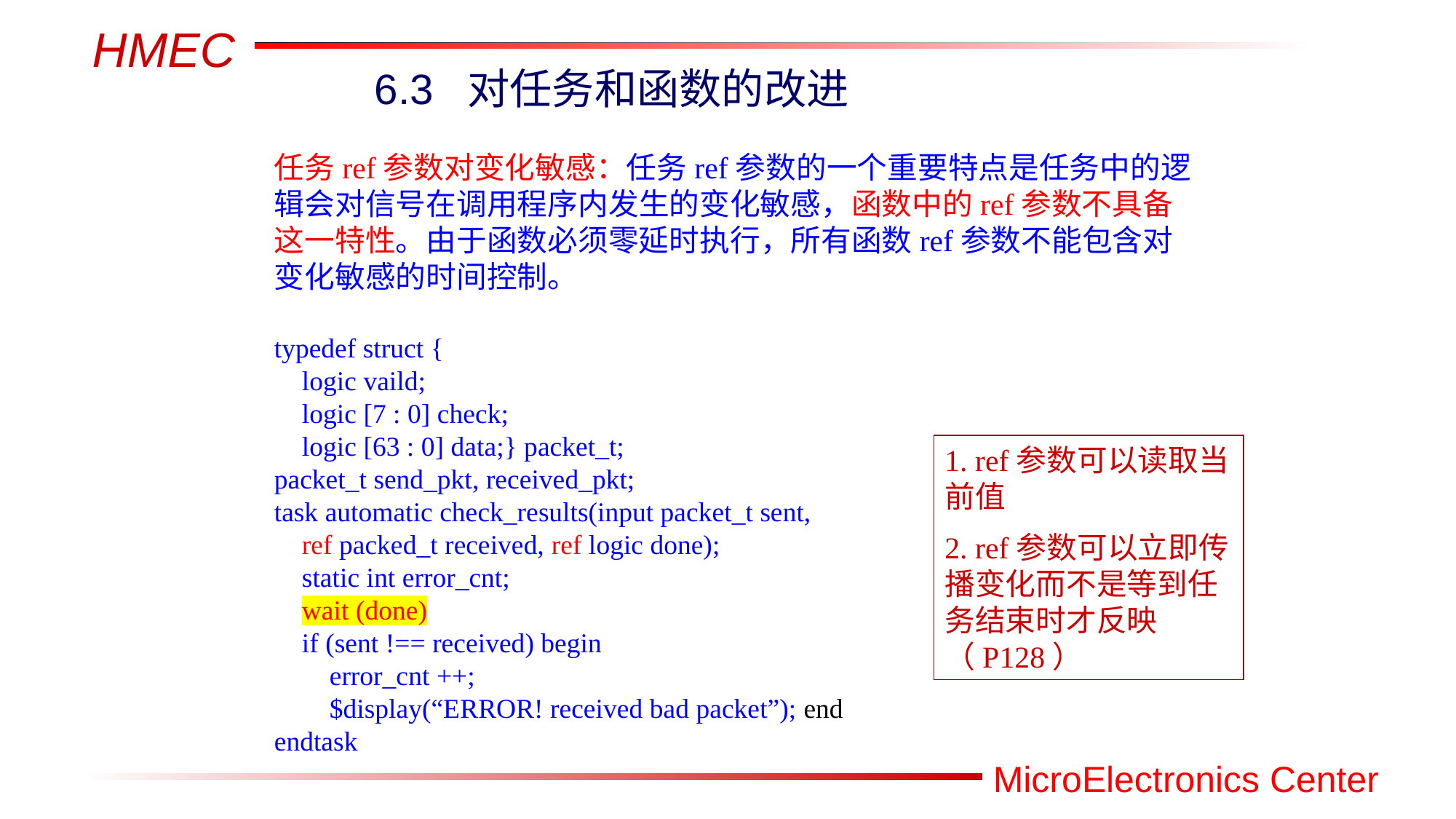

6.3  对任务和函数的改进
任务ref参数对变化敏感：任务ref参数的一个重要特点是任务中的逻辑会对信号在调用程序内发生的变化敏感，函数中的ref参数不具备这一特性。由于函数必须零延时执行，所有函数ref参数不能包含对变化敏感的时间控制。

typedef struct {
    logic vaild;
    logic [7 : 0] check;
    logic [63 : 0] data;} packet_t;
packet_t send_pkt, received_pkt;
task automatic check_results(input packet_t sent,
    ref packed_t received, ref logic done);
    static int error_cnt;
    wait (done)
    if (sent !== received) begin
        error_cnt ++;
        $display(“ERROR! received bad packet”); end
endtask
1. ref参数可以读取当前值
2. ref参数可以立即传播变化而不是等到任务结束时才反映（P128）